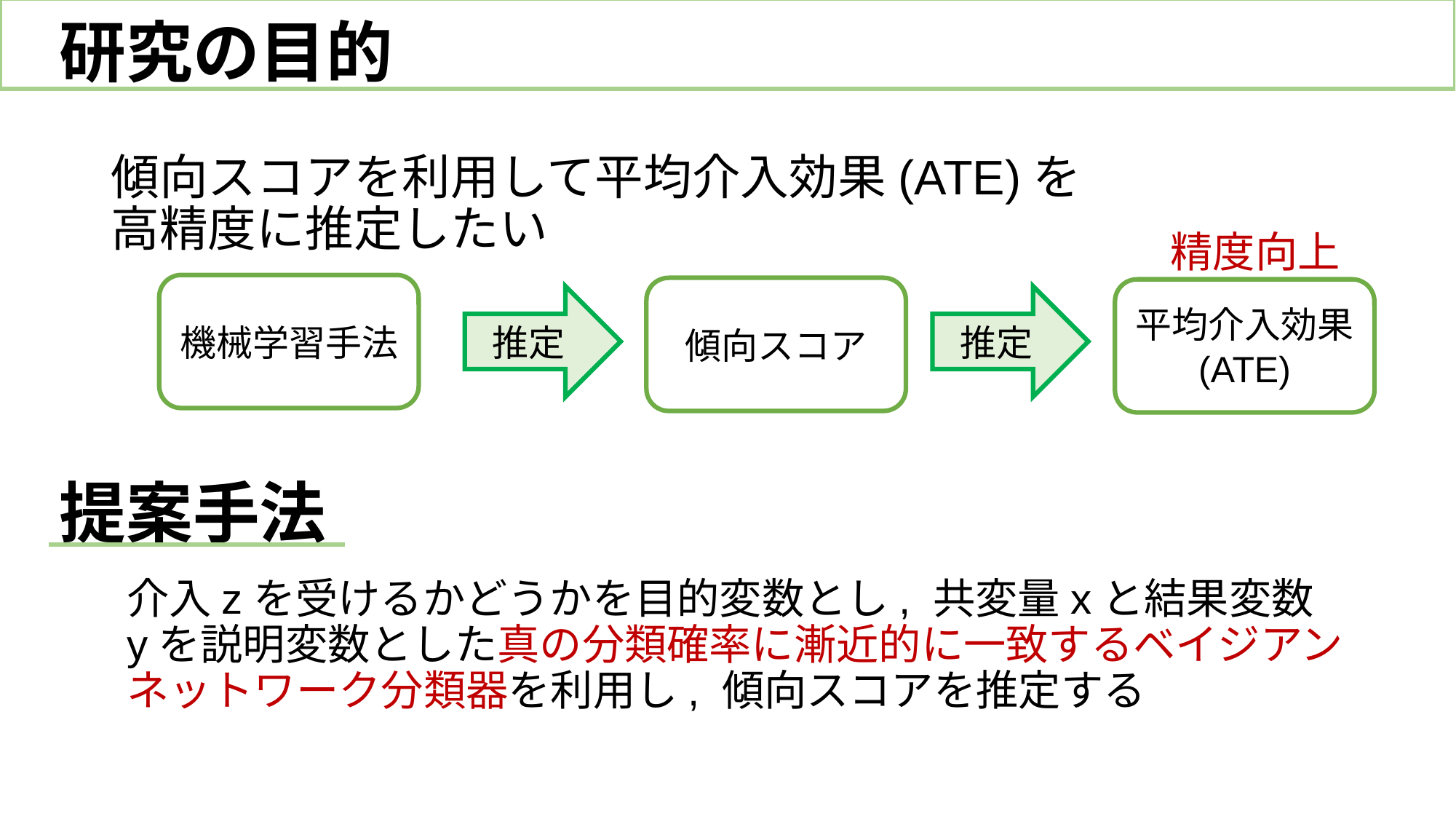

# 研究の目的
傾向スコアを利用して平均介入効果(ATE)を
高精度に推定したい

介入zを受けるかどうかを目的変数とし, 共変量xと結果変数yを説明変数とした真の分類確率に漸近的に一致するベイジアンネットワーク分類器を利用し, 傾向スコアを推定する

精度向上
機械学習手法
傾向スコア
平均介入効果
(ATE)
推定
推定
提案手法